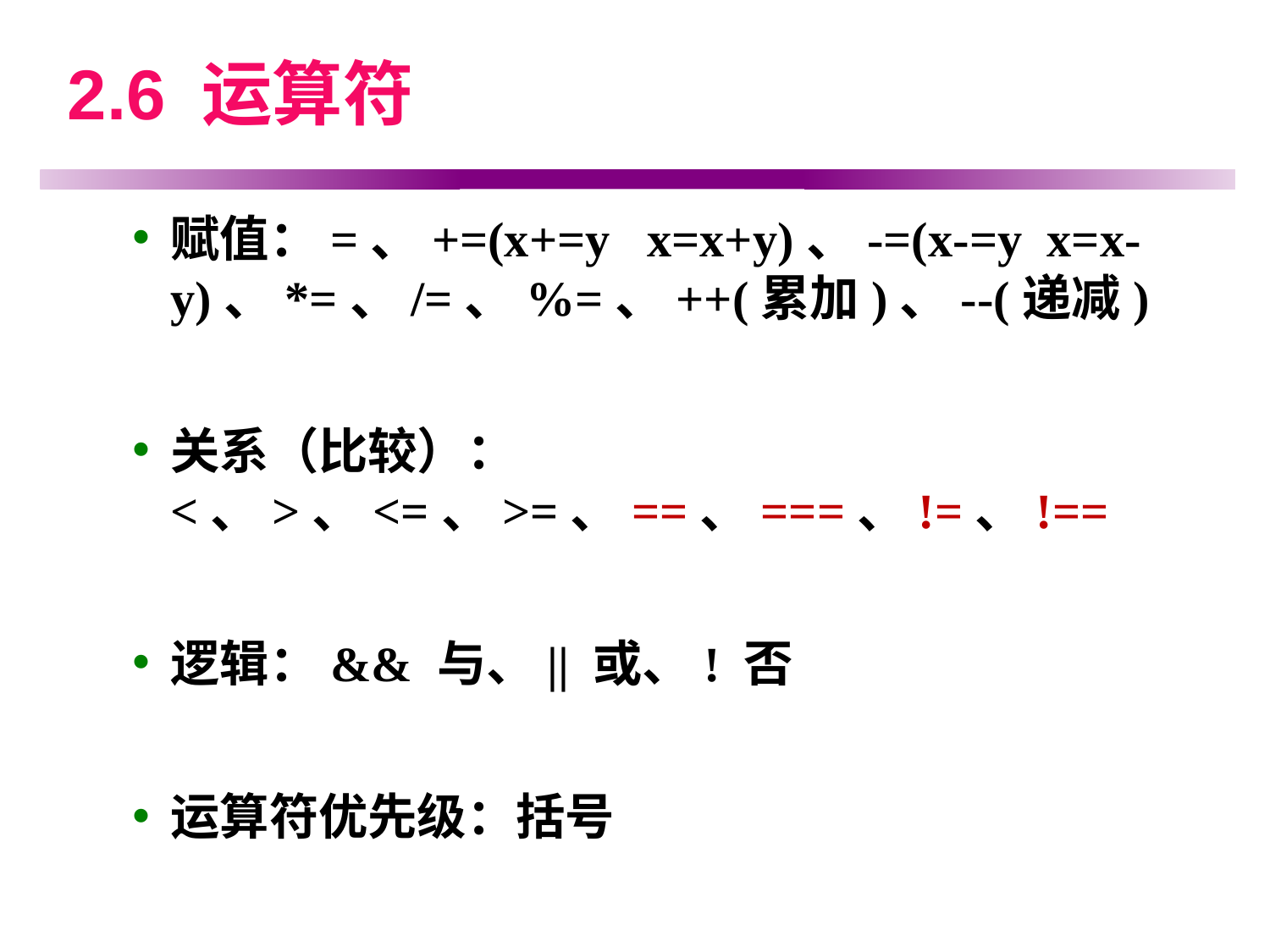

# 2.6 运算符
赋值：=、+=(x+=y   x=x+y)、-=(x-=y  x=x-y)、*=、/=、%=、++(累加)、--(递减)

关系（比较）：<、>、<=、>=、==、===、!=、!==

逻辑：&& 与、|| 或、! 否

运算符优先级：括号